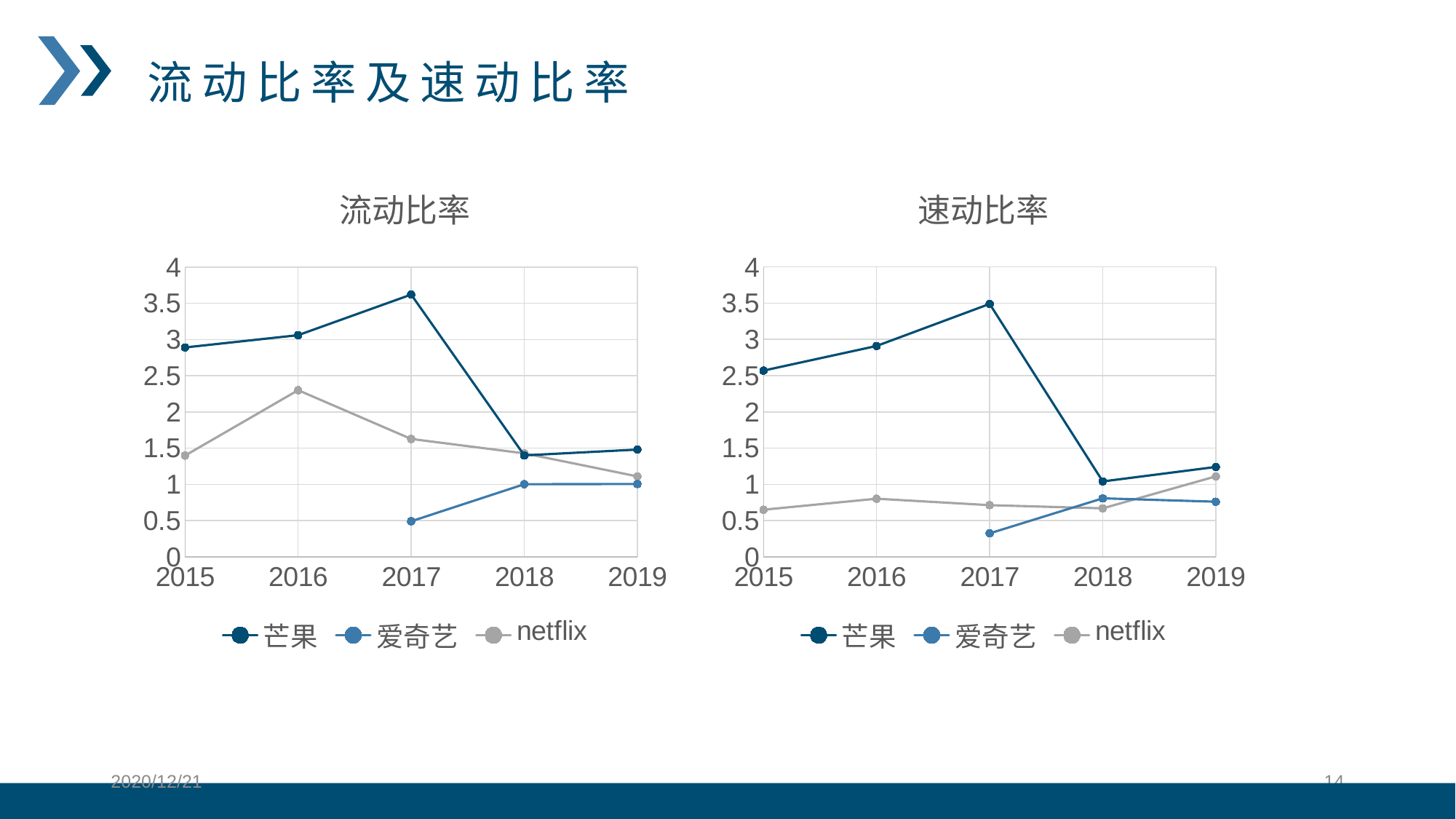

流动比率及速动比率

### Chart: 速动比率

| Category | 芒果 | 爱奇艺 | netflix |
|---|---|---|---|

### Chart: 流动比率

| Category | 芒果 | 爱奇艺 | netflix |
|---|---|---|---|
2020/12/21
14